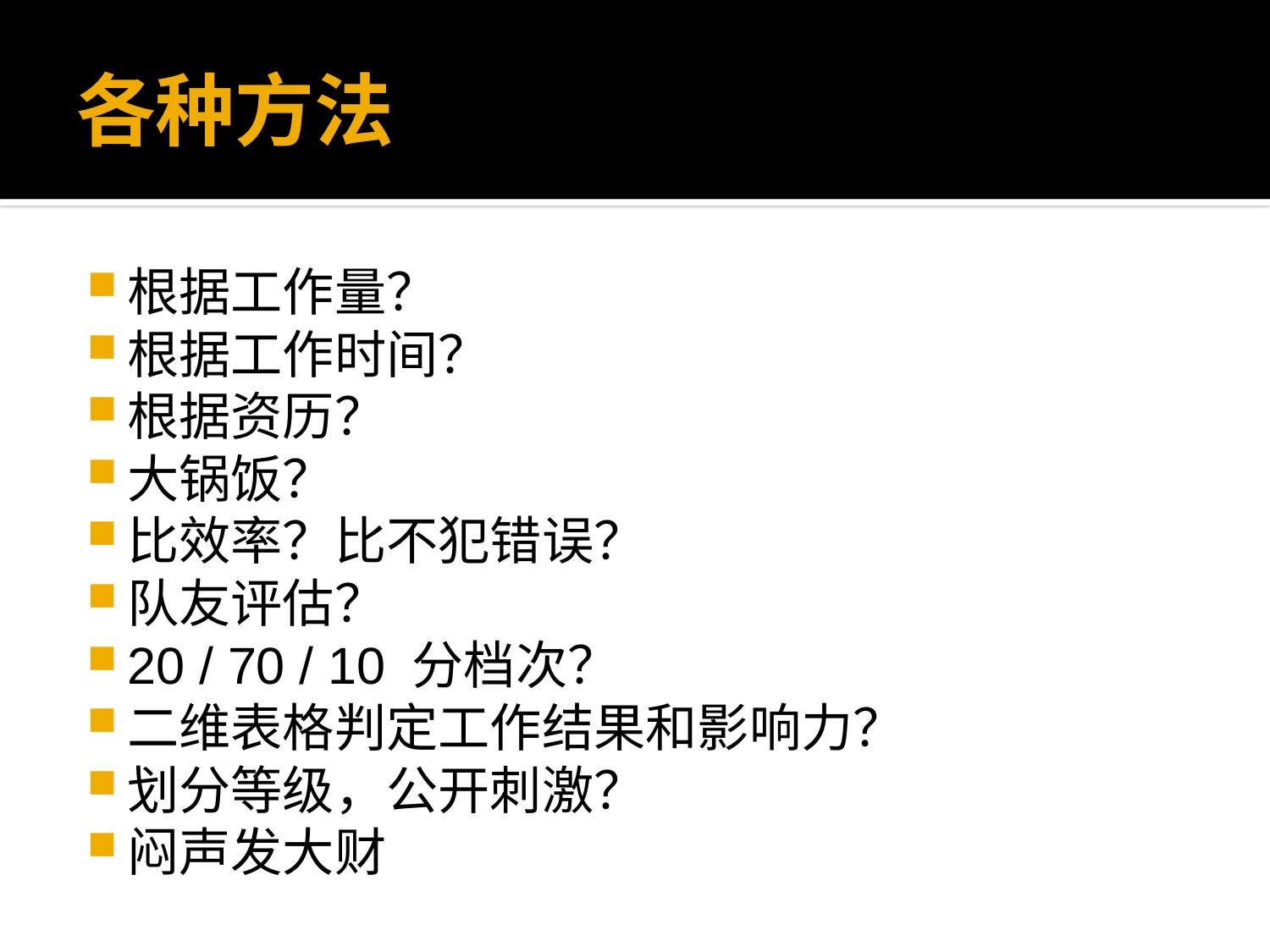

# 各种方法
根据工作量？
根据工作时间？
根据资历？
大锅饭？
比效率？比不犯错误？
队友评估？
20 / 70 / 10 分档次？
二维表格判定工作结果和影响力？
划分等级，公开刺激？
闷声发大财